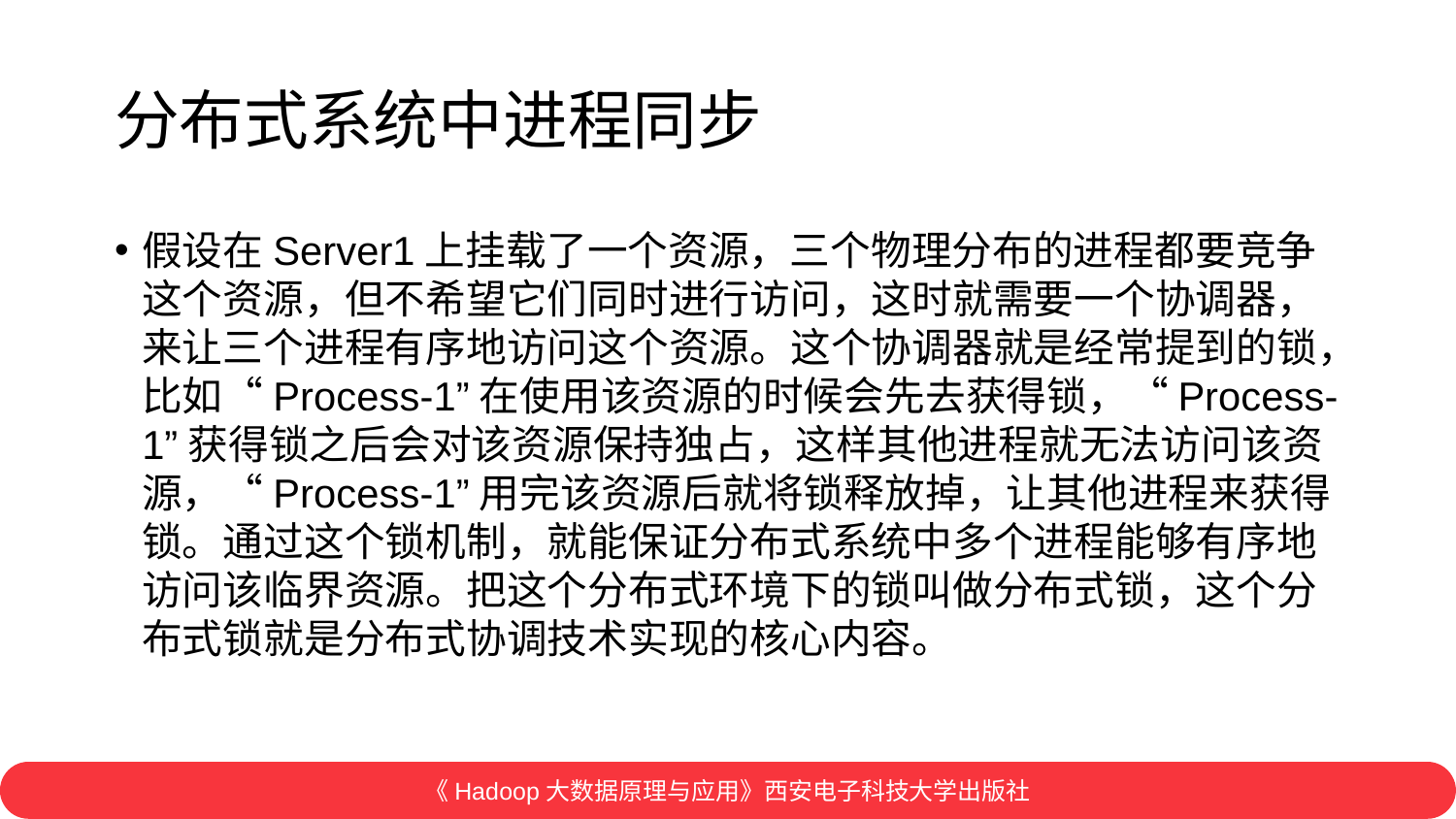

# 分布式系统中进程同步
假设在Server1上挂载了一个资源，三个物理分布的进程都要竞争这个资源，但不希望它们同时进行访问，这时就需要一个协调器，来让三个进程有序地访问这个资源。这个协调器就是经常提到的锁，比如“Process-1”在使用该资源的时候会先去获得锁，“Process-1”获得锁之后会对该资源保持独占，这样其他进程就无法访问该资源，“Process-1”用完该资源后就将锁释放掉，让其他进程来获得锁。通过这个锁机制，就能保证分布式系统中多个进程能够有序地访问该临界资源。把这个分布式环境下的锁叫做分布式锁，这个分布式锁就是分布式协调技术实现的核心内容。